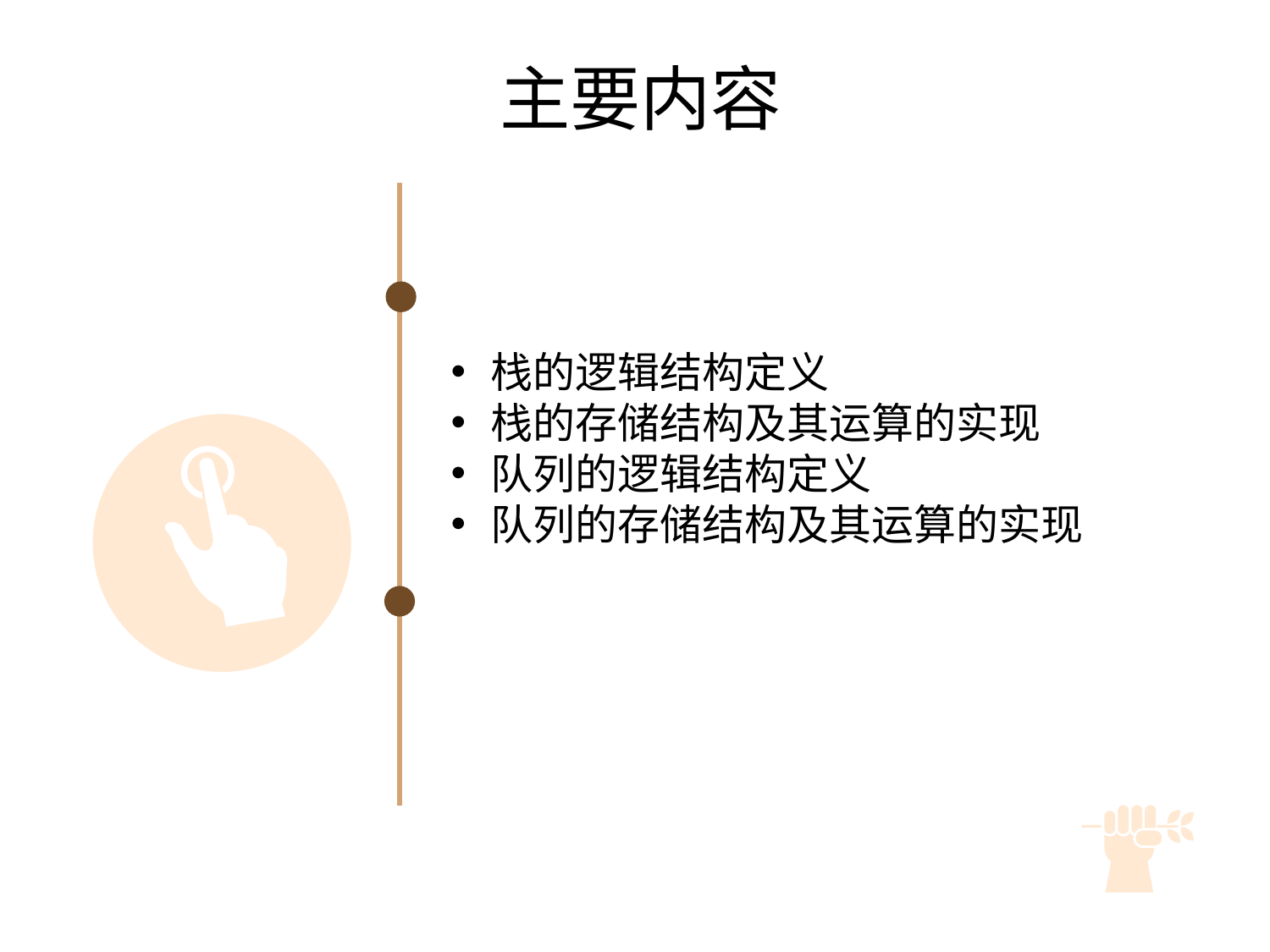

# 主要内容

栈的逻辑结构定义
栈的存储结构及其运算的实现
队列的逻辑结构定义
队列的存储结构及其运算的实现